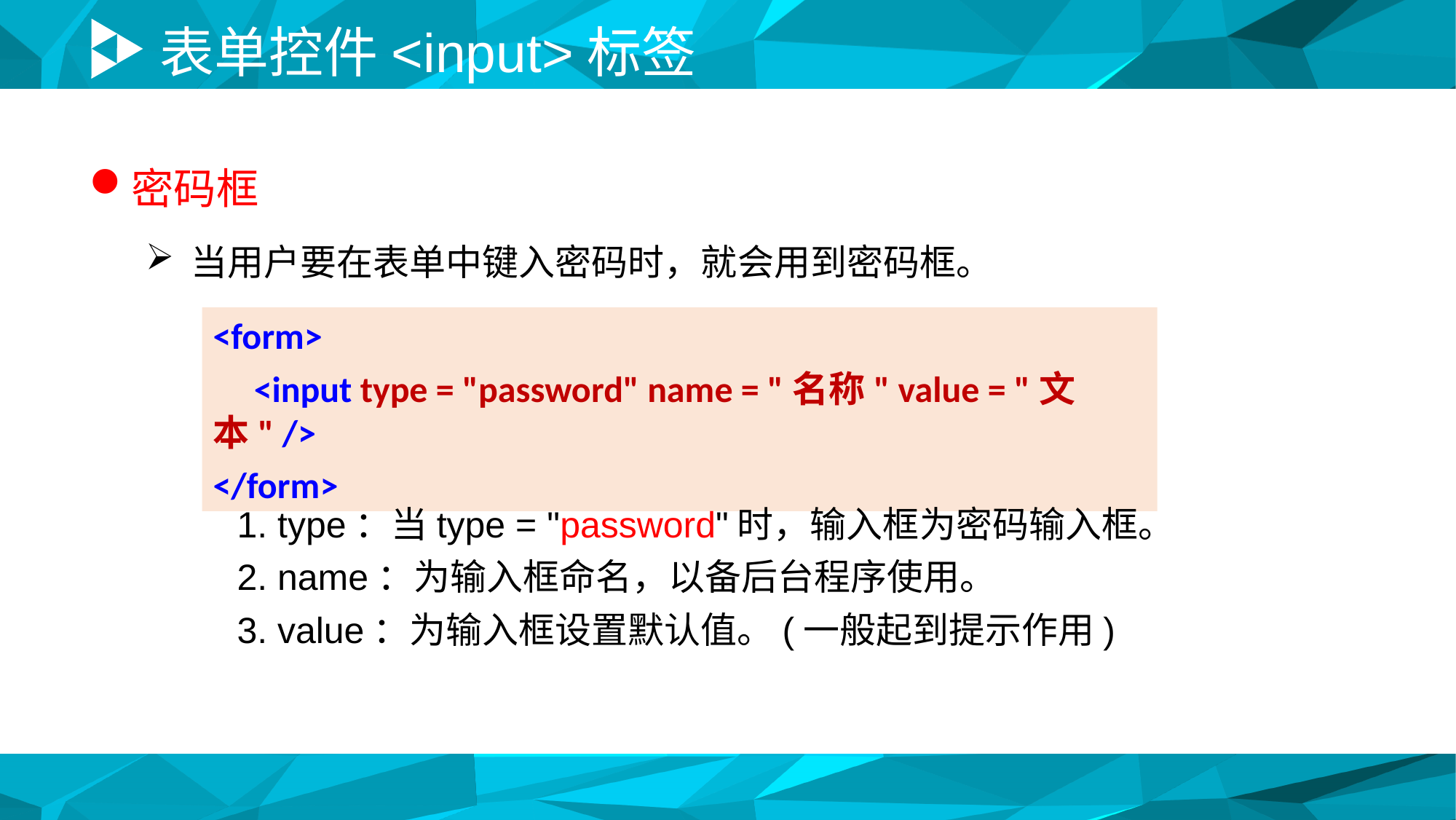

# 表单控件<input>标签
密码框
当用户要在表单中键入密码时，就会用到密码框。

<form>
     <input type = "password" name = "名称" value = "文本" />
</form>
1. type：当type = "password"时，输入框为密码输入框。
2. name：为输入框命名，以备后台程序使用。
3. value：为输入框设置默认值。(一般起到提示作用)